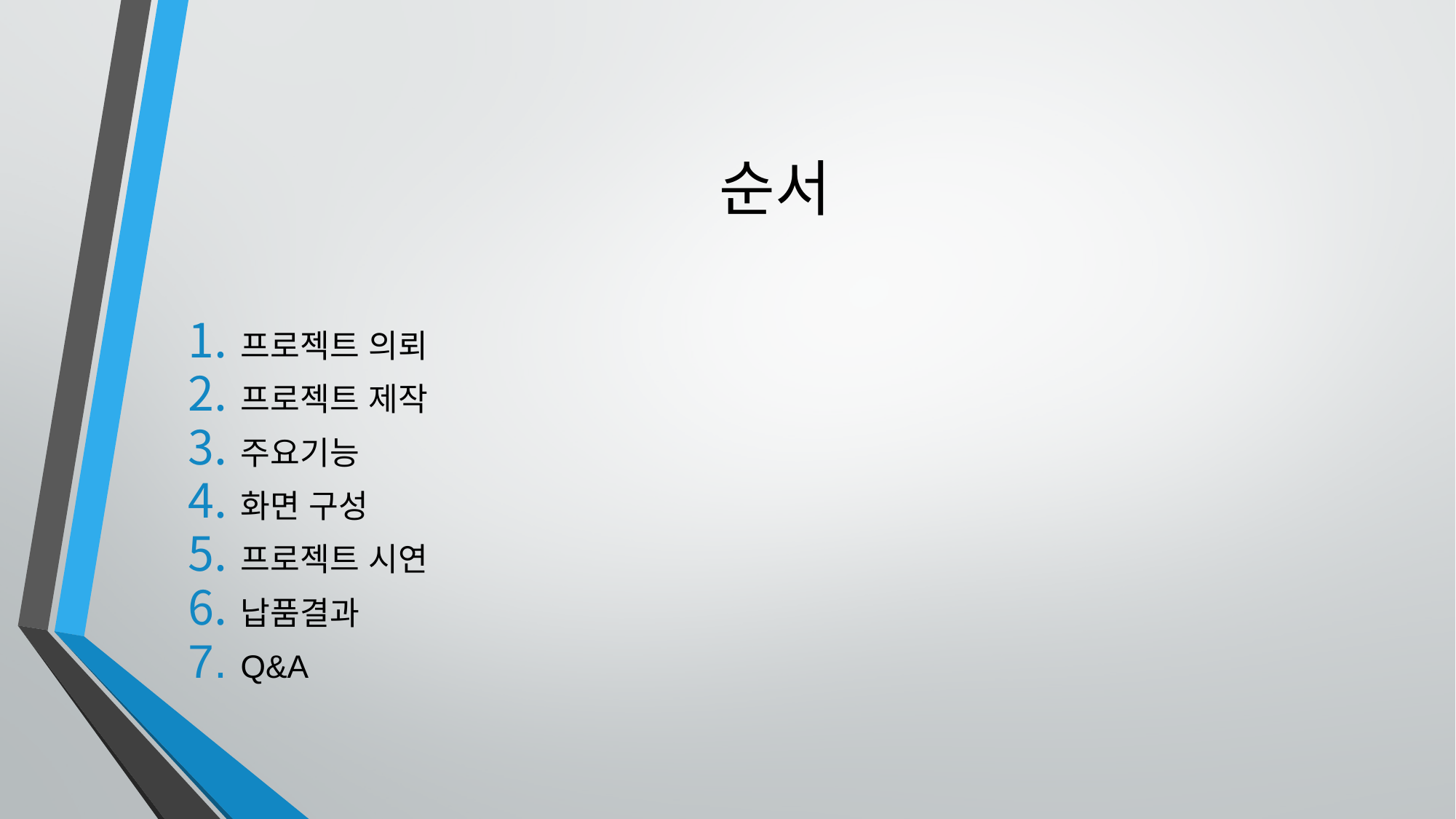

# 순서
프로젝트 의뢰
프로젝트 제작
주요기능
화면 구성
프로젝트 시연
납품결과
Q&A